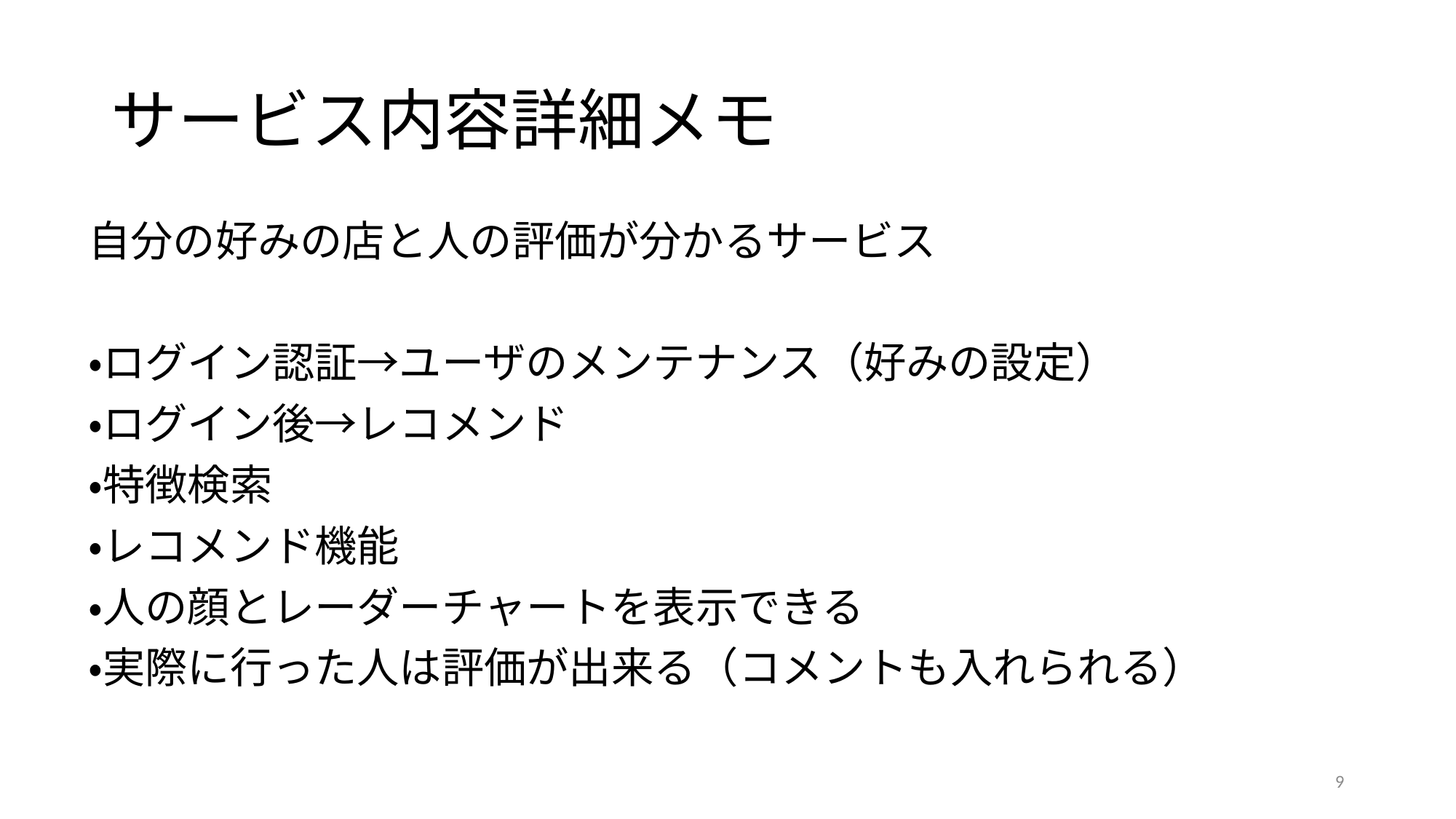

# サービス内容詳細メモ
自分の好みの店と人の評価が分かるサービス

・ログイン認証→ユーザのメンテナンス（好みの設定）
・ログイン後→レコメンド
・特徴検索
・レコメンド機能
・人の顔とレーダーチャートを表示できる
・実際に行った人は評価が出来る（コメントも入れられる）

9